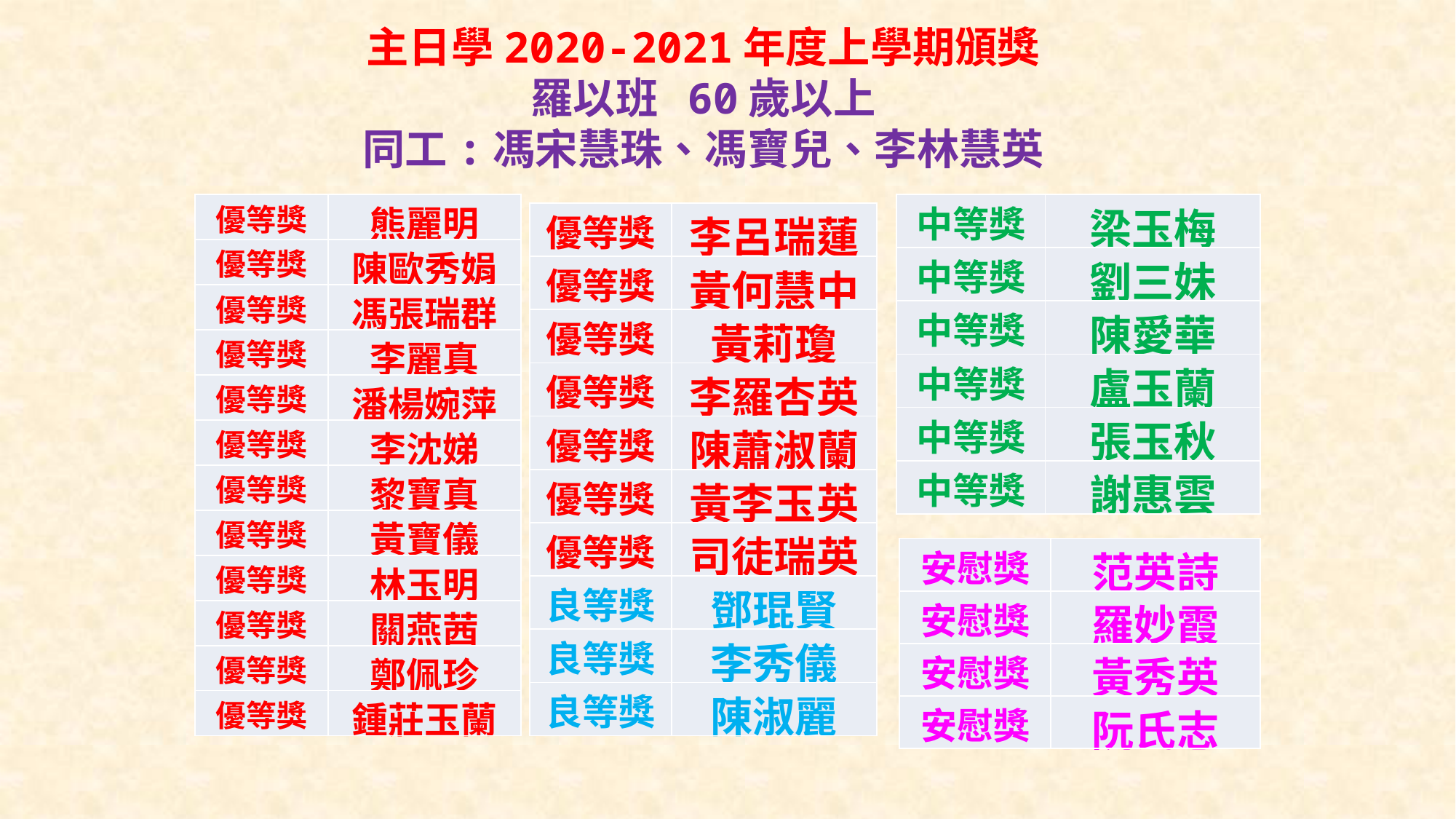

主日學2020-2021年度上學期頒獎
羅以班  60歲以上
同工:馮宋慧珠、馮寶兒、李林慧英

| 中等獎 | 梁玉梅 |
| --- | --- |
| 中等獎 | 劉三妹 |
| 中等獎 | 陳愛華 |
| 中等獎 | 盧玉蘭 |
| 中等獎 | 張玉秋 |
| 中等獎 | 謝惠雲 |
| 優等獎 | 熊麗明 |
| --- | --- |
| 優等獎 | 陳歐秀娟 |
| 優等獎 | 馮張瑞群 |
| 優等獎 | 李麗真 |
| 優等獎 | 潘楊婉萍 |
| 優等獎 | 李沈娣 |
| 優等獎 | 黎寶真 |
| 優等獎 | 黃寶儀 |
| 優等獎 | 林玉明 |
| 優等獎 | 關燕茜 |
| 優等獎 | 鄭佩珍 |
| 優等獎 | 鍾莊玉蘭 |
| 優等獎 | 李呂瑞蓮 |
| --- | --- |
| 優等獎 | 黃何慧中 |
| 優等獎 | 黃莉瓊 |
| 優等獎 | 李羅杏英 |
| 優等獎 | 陳蕭淑蘭 |
| 優等獎 | 黃李玉英 |
| 優等獎 | 司徒瑞英 |
| 良等獎 | 鄧琨賢 |
| 良等獎 | 李秀儀 |
| 良等獎 | 陳淑麗 |
| 安慰獎 | 范英詩 |
| --- | --- |
| 安慰獎 | 羅妙霞 |
| 安慰獎 | 黃秀英 |
| 安慰獎 | 阮氏志 |